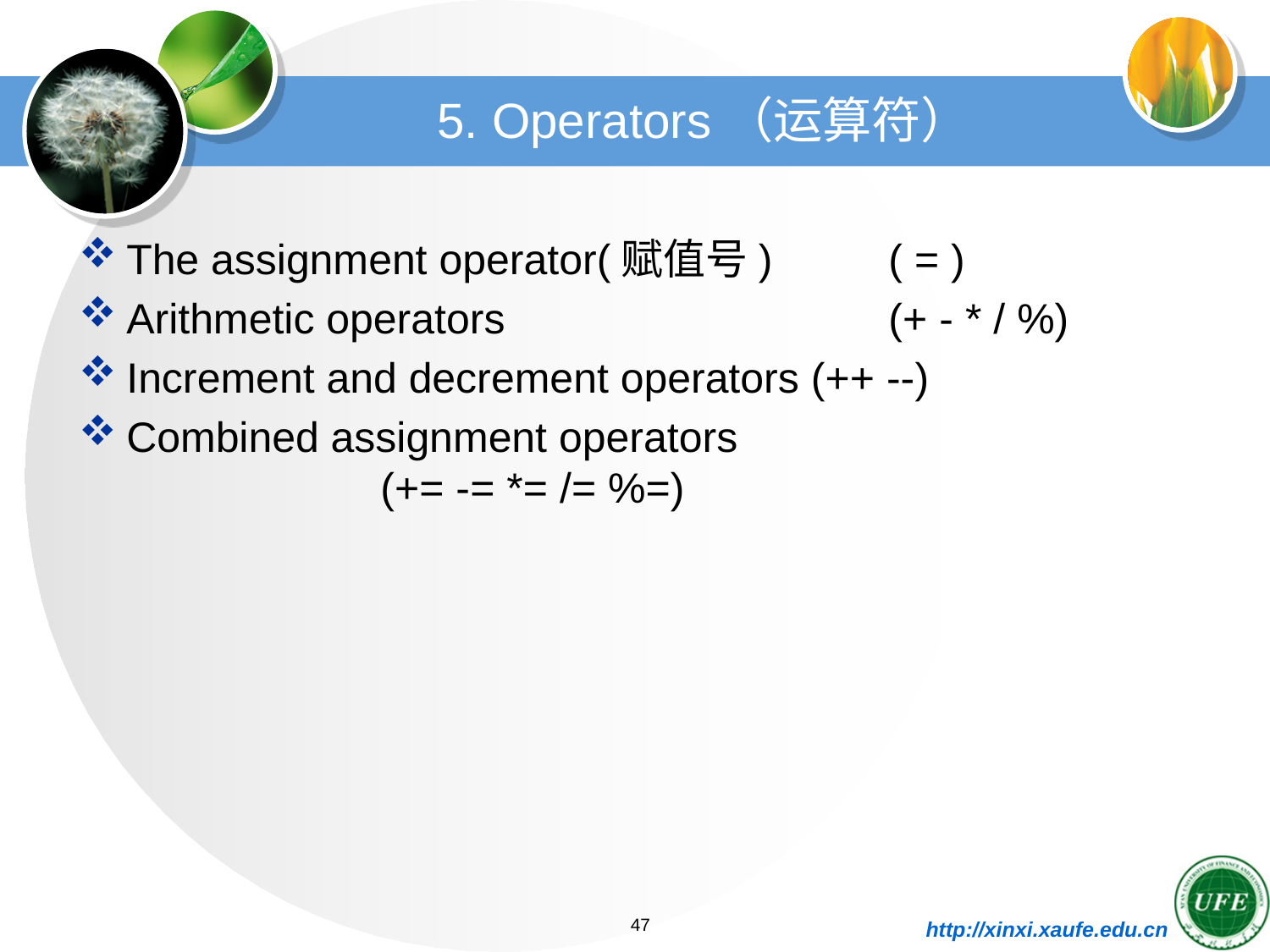

# 5. Operators（运算符）
The assignment operator(赋值号) 	( = )
Arithmetic operators 			(+ - * / %)
Increment and decrement operators (++ --)
Combined assignment operators   					(+= -= *= /= %=)

47
http://xinxi.xaufe.edu.cn